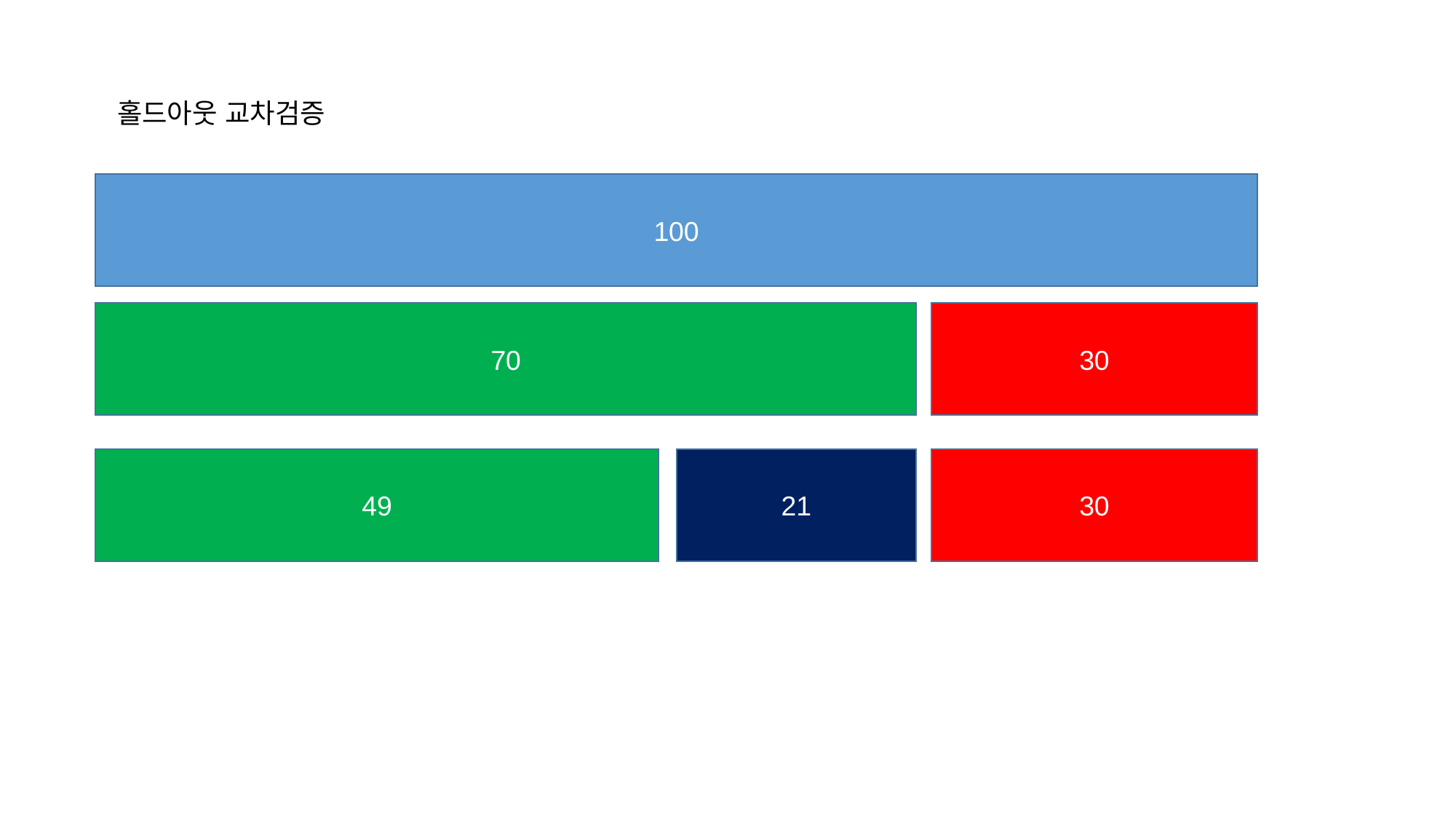

홀드아웃 교차검증
100
70
30
49
21
30